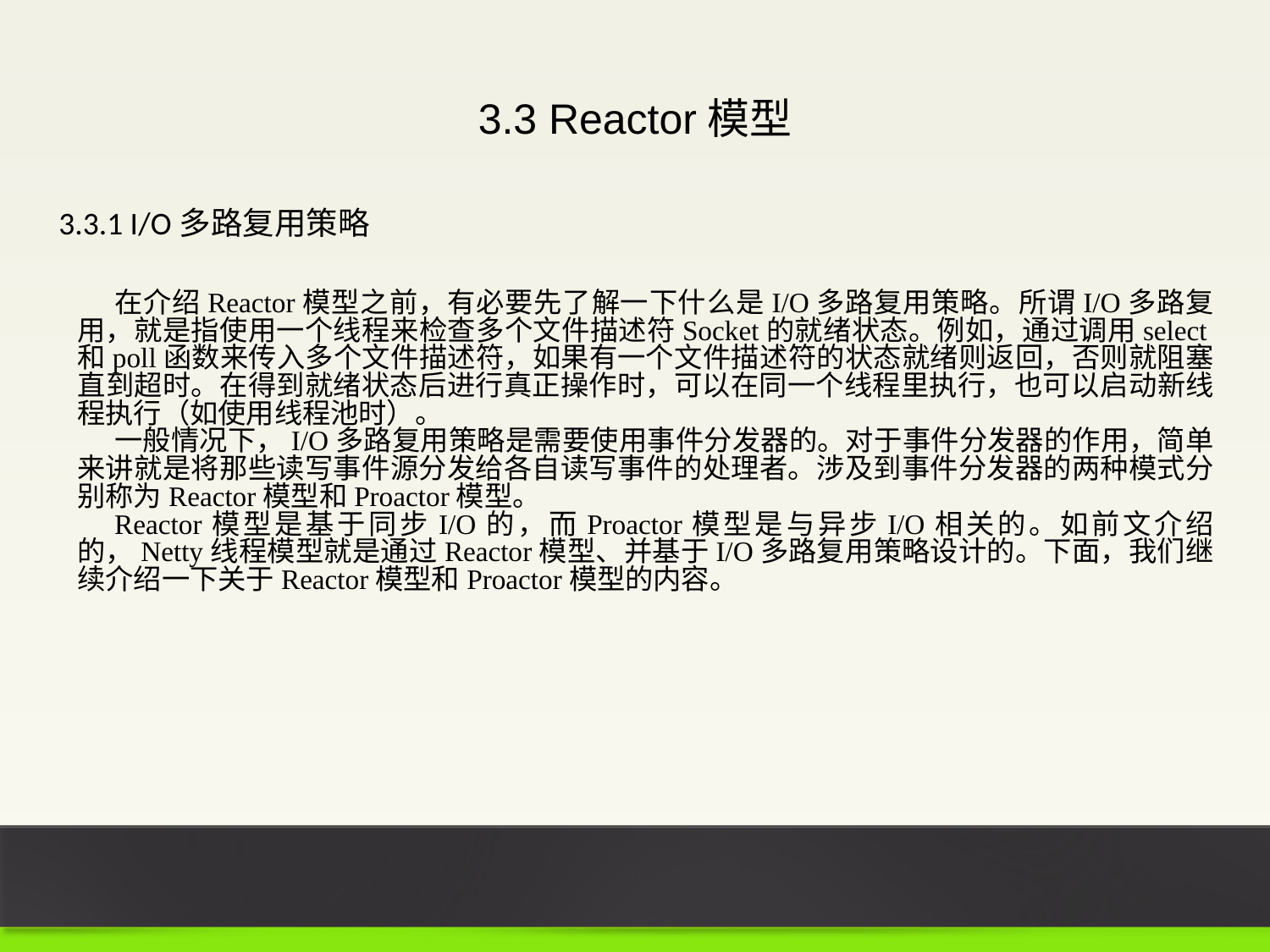

3.3 Reactor模型
3.3.1 I/O多路复用策略
在介绍Reactor模型之前，有必要先了解一下什么是I/O多路复用策略。所谓I/O多路复用，就是指使用一个线程来检查多个文件描述符Socket的就绪状态。例如，通过调用select和poll函数来传入多个文件描述符，如果有一个文件描述符的状态就绪则返回，否则就阻塞直到超时。在得到就绪状态后进行真正操作时，可以在同一个线程里执行，也可以启动新线程执行（如使用线程池时）。
一般情况下，I/O多路复用策略是需要使用事件分发器的。对于事件分发器的作用，简单来讲就是将那些读写事件源分发给各自读写事件的处理者。涉及到事件分发器的两种模式分别称为Reactor模型和Proactor模型。
Reactor模型是基于同步I/O的，而Proactor模型是与异步I/O相关的。如前文介绍的，Netty线程模型就是通过Reactor模型、并基于I/O多路复用策略设计的。下面，我们继续介绍一下关于Reactor模型和Proactor模型的内容。